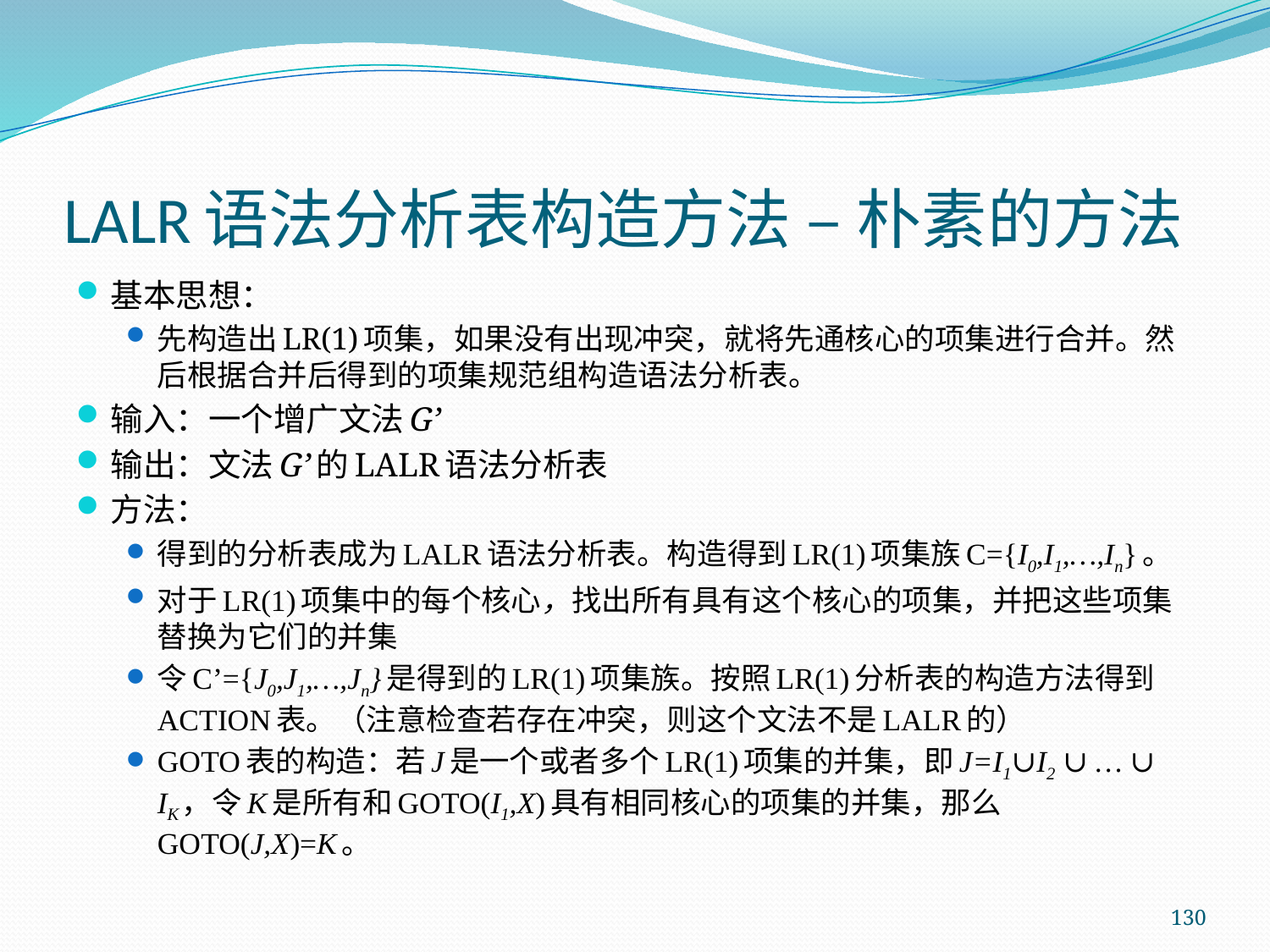

# LALR语法分析表构造方法 – 朴素的方法
基本思想：
先构造出LR(1)项集，如果没有出现冲突，就将先通核心的项集进行合并。然后根据合并后得到的项集规范组构造语法分析表。
输入：一个增广文法G’
输出：文法G’的LALR语法分析表
方法：
得到的分析表成为LALR语法分析表。构造得到LR(1)项集族C={I0,I1,…,In}。
对于LR(1)项集中的每个核心，找出所有具有这个核心的项集，并把这些项集替换为它们的并集
令C’={J0,J1,…,Jn}是得到的LR(1)项集族。按照LR(1)分析表的构造方法得到ACTION表。（注意检查若存在冲突，则这个文法不是LALR的）
GOTO表的构造：若J是一个或者多个LR(1)项集的并集，即J=I1∪I2 ∪ … ∪ IK，令K是所有和GOTO(I1,X)具有相同核心的项集的并集，那么GOTO(J,X)=K。

130